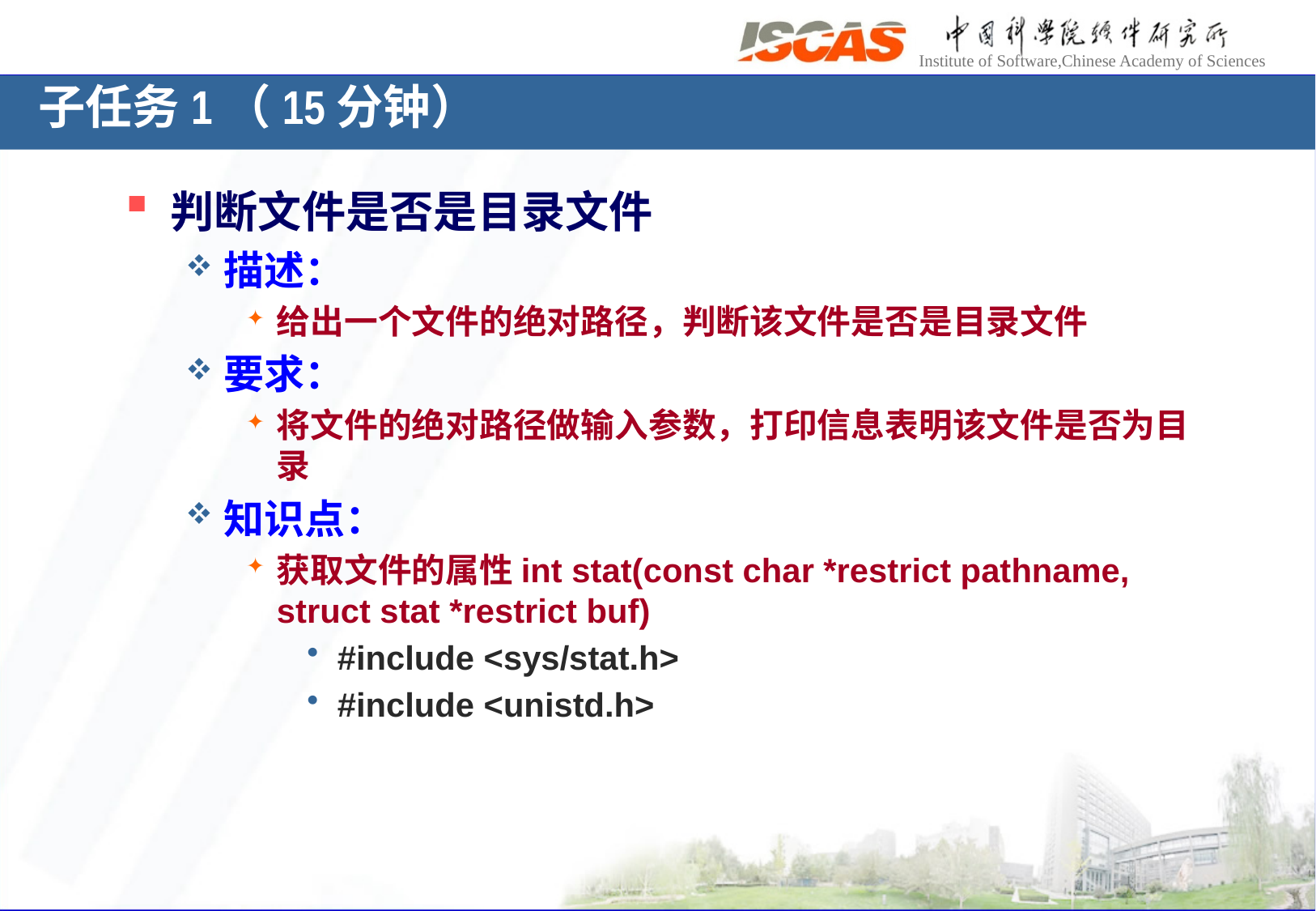

子任务1（15分钟）
判断文件是否是目录文件
描述：
给出一个文件的绝对路径，判断该文件是否是目录文件
要求：
将文件的绝对路径做输入参数，打印信息表明该文件是否为目录
知识点：
获取文件的属性int stat(const char *restrict pathname, struct stat *restrict buf)
#include <sys/stat.h>
#include <unistd.h>